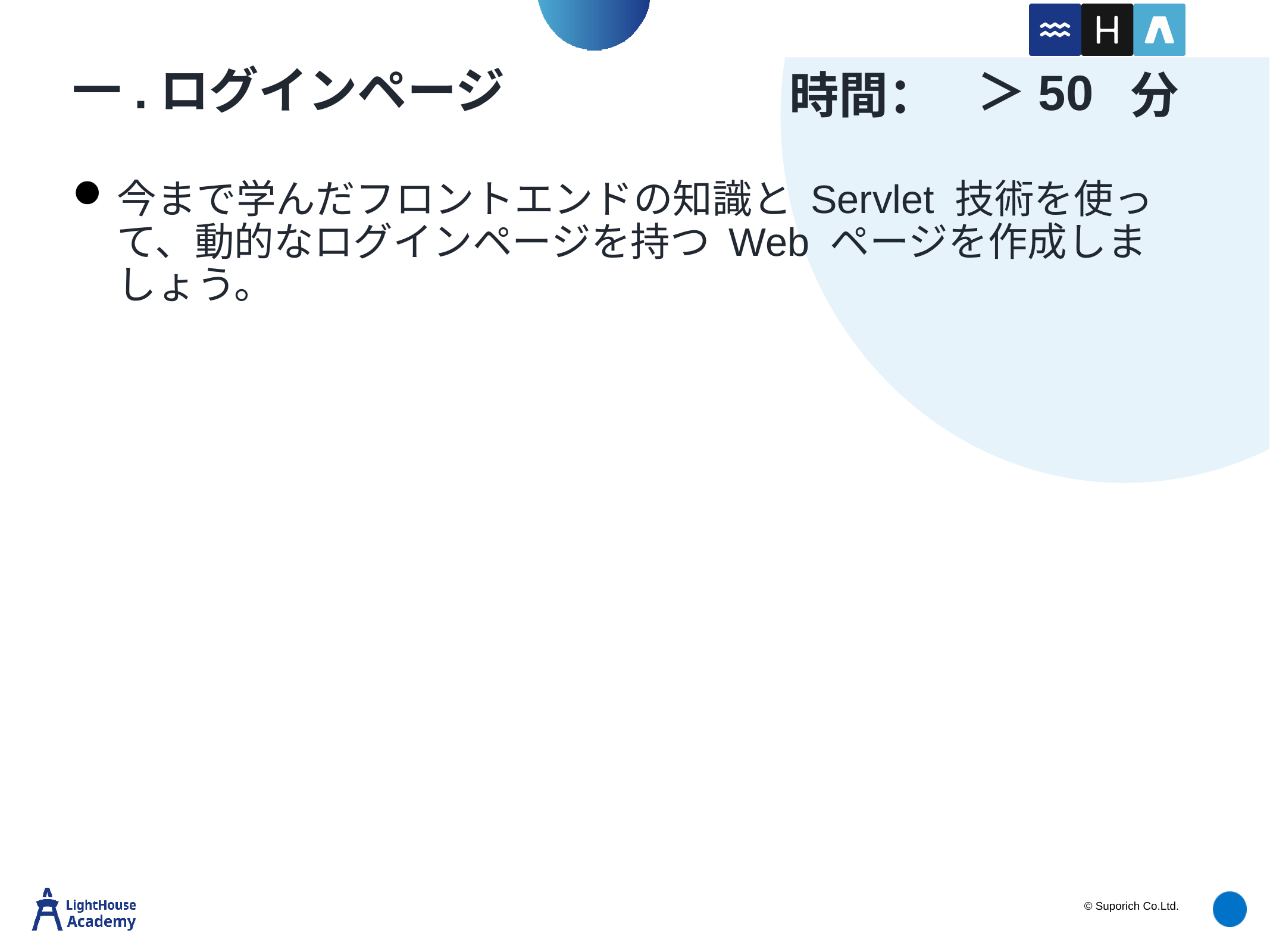

＞50
# 一.ログインページ
今まで学んだフロントエンドの知識と Servlet 技術を使って、動的なログインページを持つ Web ページを作成しましょう。